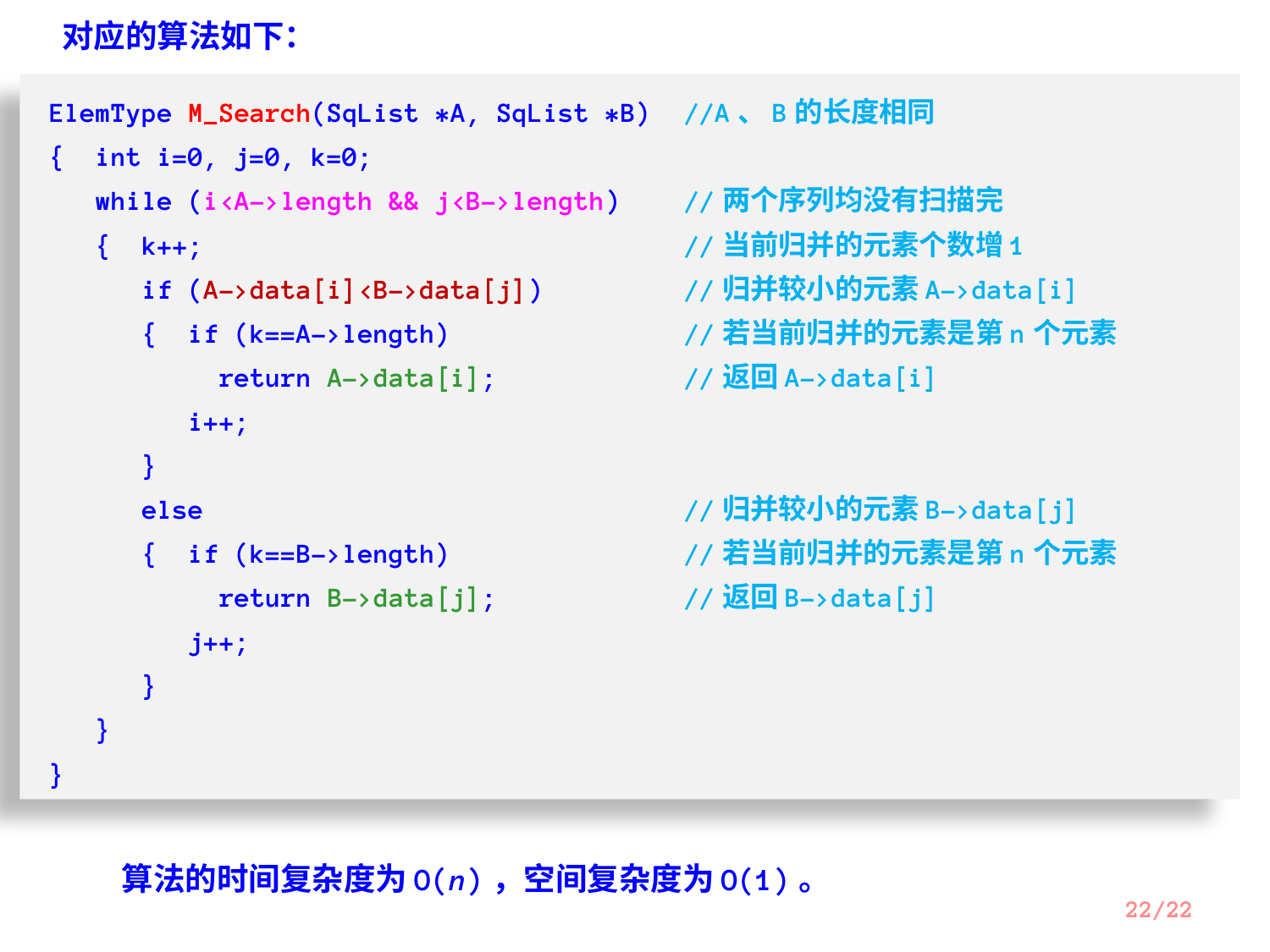

对应的算法如下：
ElemType M_Search(SqList *A, SqList *B) 	//A、B的长度相同
{  int i=0, j=0, k=0;
   while (i<A->length && j<B->length)   	//两个序列均没有扫描完
   {  k++;                              	//当前归并的元素个数增1
      if (A->data[i]<B->data[j])        	//归并较小的元素A->data[i]
      {  if (k==A->length)		//若当前归并的元素是第n个元素
           return A->data[i];		//返回A->data[i]
         i++;
      }
      else				//归并较小的元素B->data[j]
      {  if (k==B->length)		//若当前归并的元素是第n个元素
           return B->data[j];		//返回B->data[j]
         j++;
      }
   }
}
算法的时间复杂度为O(n)，空间复杂度为O(1)。
22/22